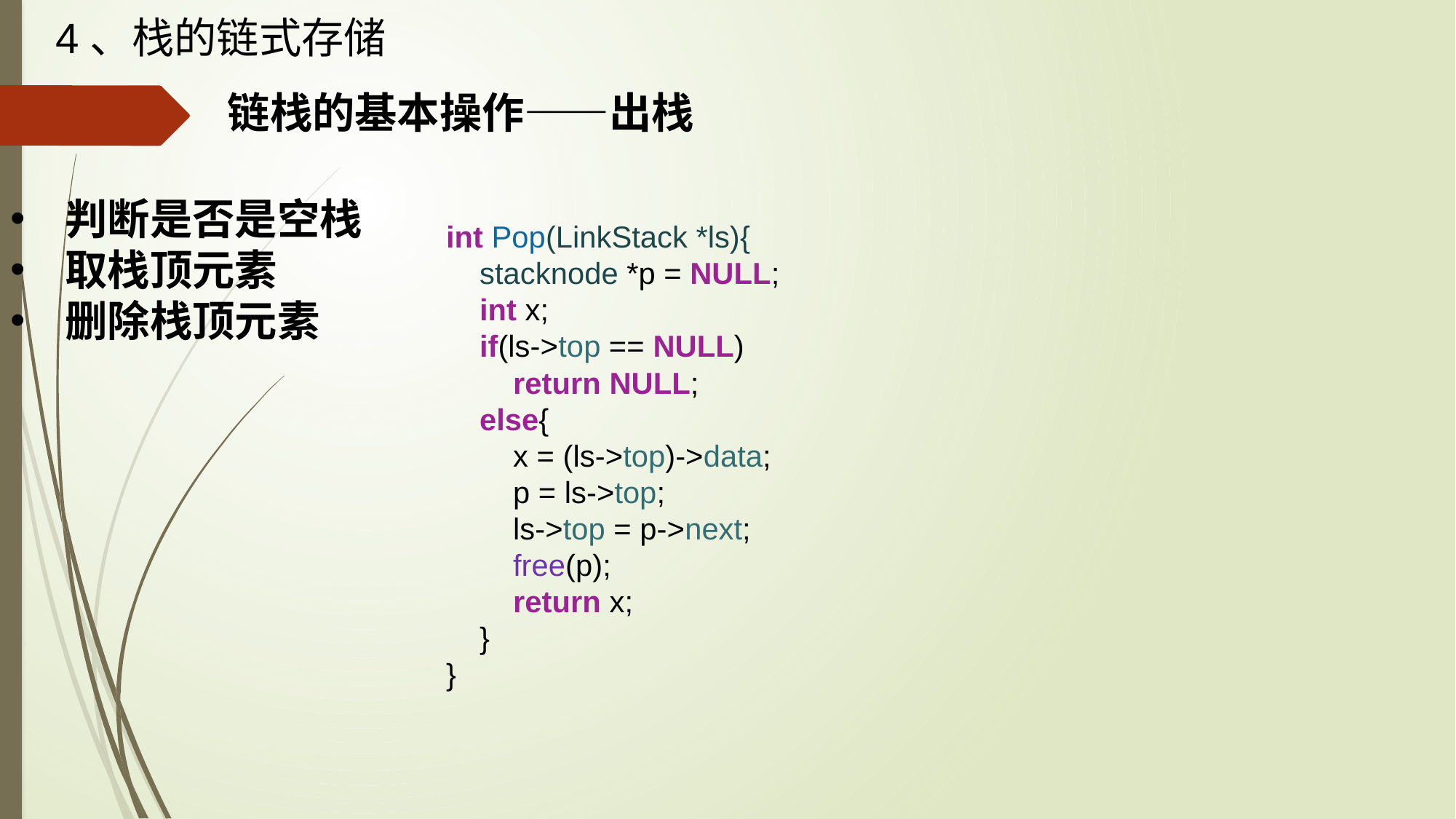

4、栈的链式存储
链栈的基本操作——出栈
判断是否是空栈
取栈顶元素
删除栈顶元素
int Pop(LinkStack *ls){
    stacknode *p = NULL;
    int x;
    if(ls->top == NULL)
        return NULL;
    else{
        x = (ls->top)->data;
        p = ls->top;
        ls->top = p->next;
        free(p);
        return x;
    }
}